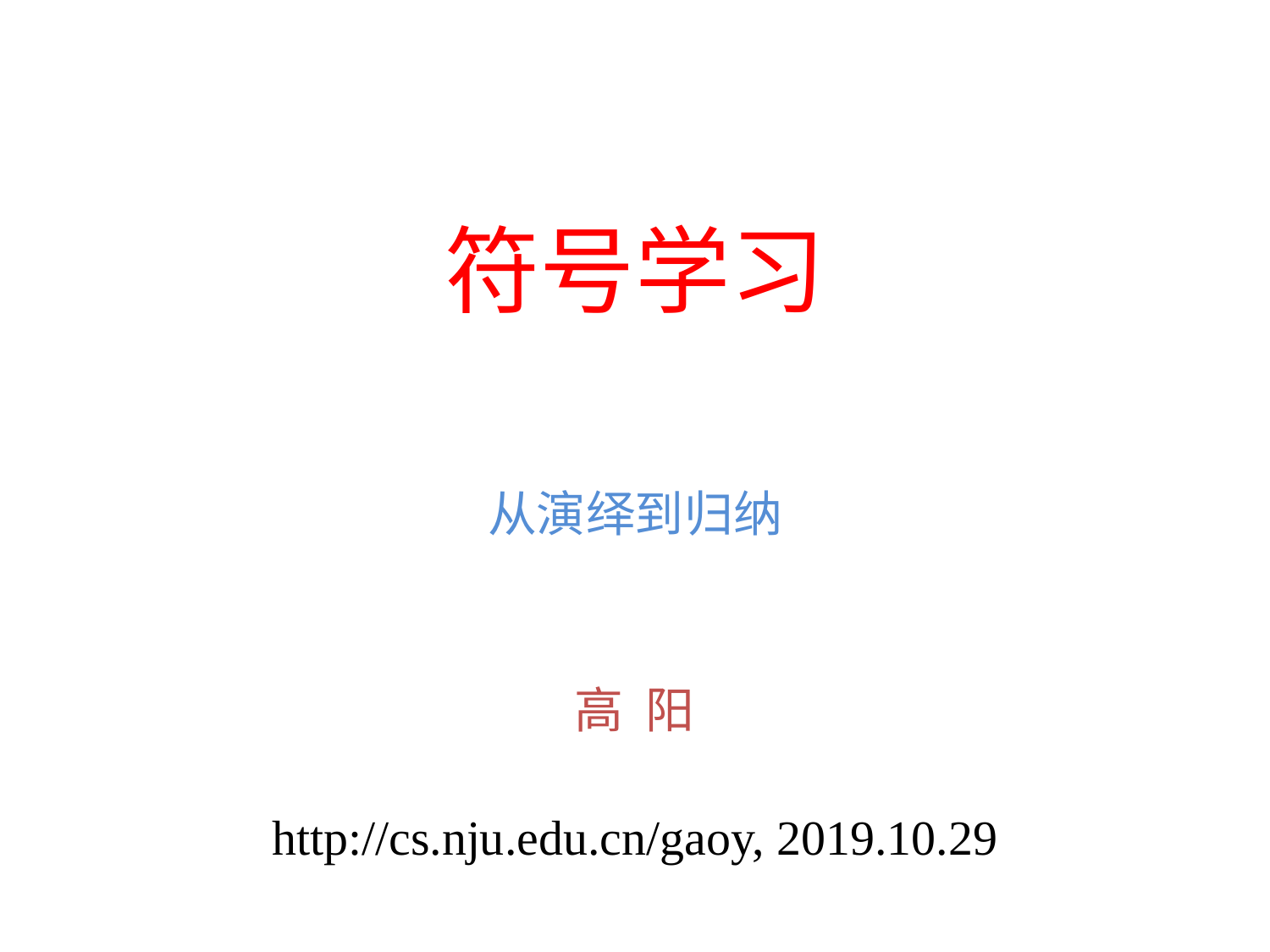

# 符号学习
从演绎到归纳

高  阳
http://cs.nju.edu.cn/gaoy, 2019.10.29